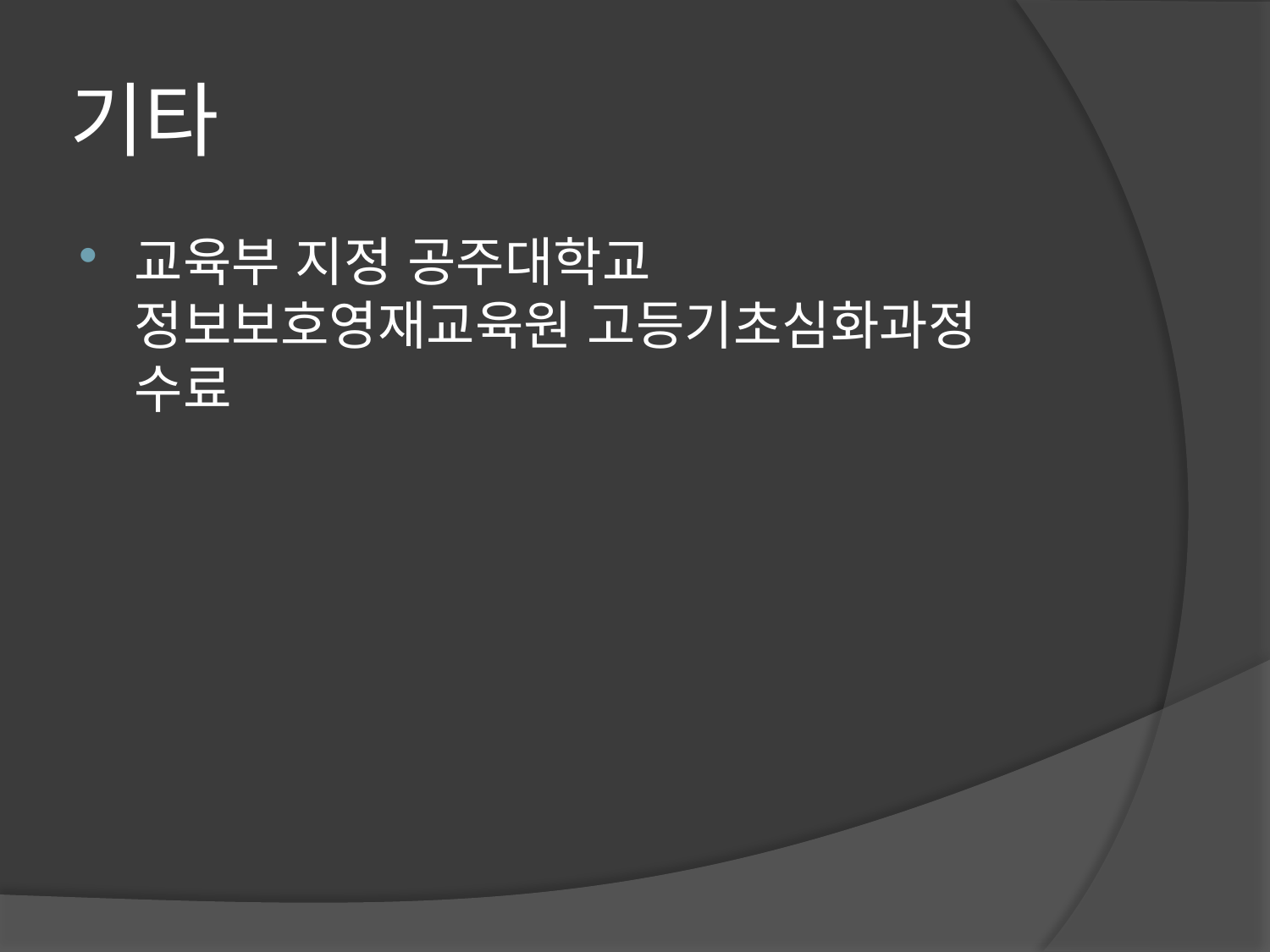

# 기타
교육부 지정 공주대학교 정보보호영재교육원 고등기초심화과정 수료